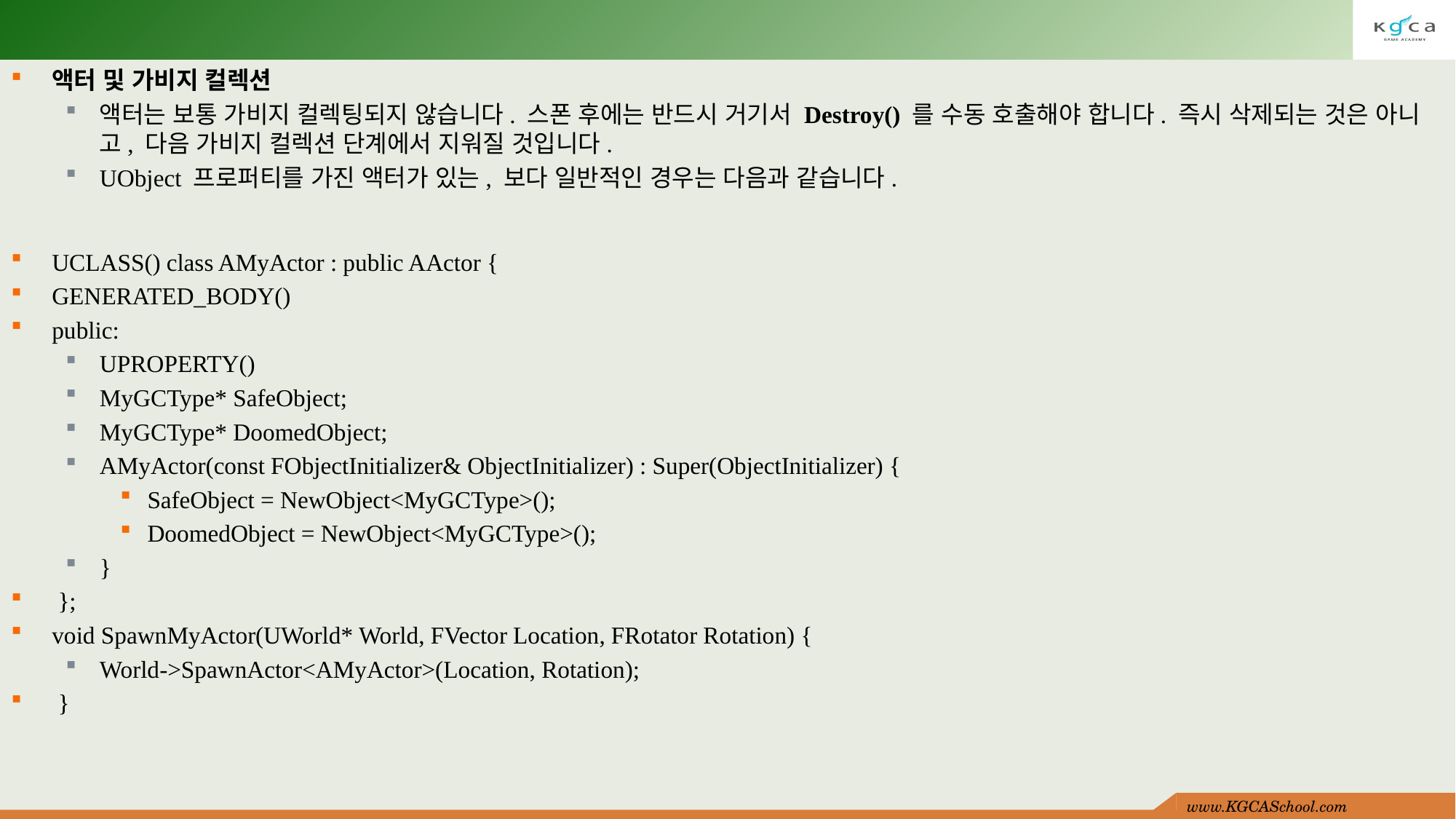

#
액터 및 가비지 컬렉션
액터는 보통 가비지 컬렉팅되지 않습니다. 스폰 후에는 반드시 거기서 Destroy() 를 수동 호출해야 합니다. 즉시 삭제되는 것은 아니고, 다음 가비지 컬렉션 단계에서 지워질 것입니다.
UObject 프로퍼티를 가진 액터가 있는, 보다 일반적인 경우는 다음과 같습니다.

UCLASS() class AMyActor : public AActor {
GENERATED_BODY()
public:
UPROPERTY()
MyGCType* SafeObject;
MyGCType* DoomedObject;
AMyActor(const FObjectInitializer& ObjectInitializer) : Super(ObjectInitializer) {
SafeObject = NewObject<MyGCType>();
DoomedObject = NewObject<MyGCType>();
}
 };
void SpawnMyActor(UWorld* World, FVector Location, FRotator Rotation) {
World->SpawnActor<AMyActor>(Location, Rotation);
 }